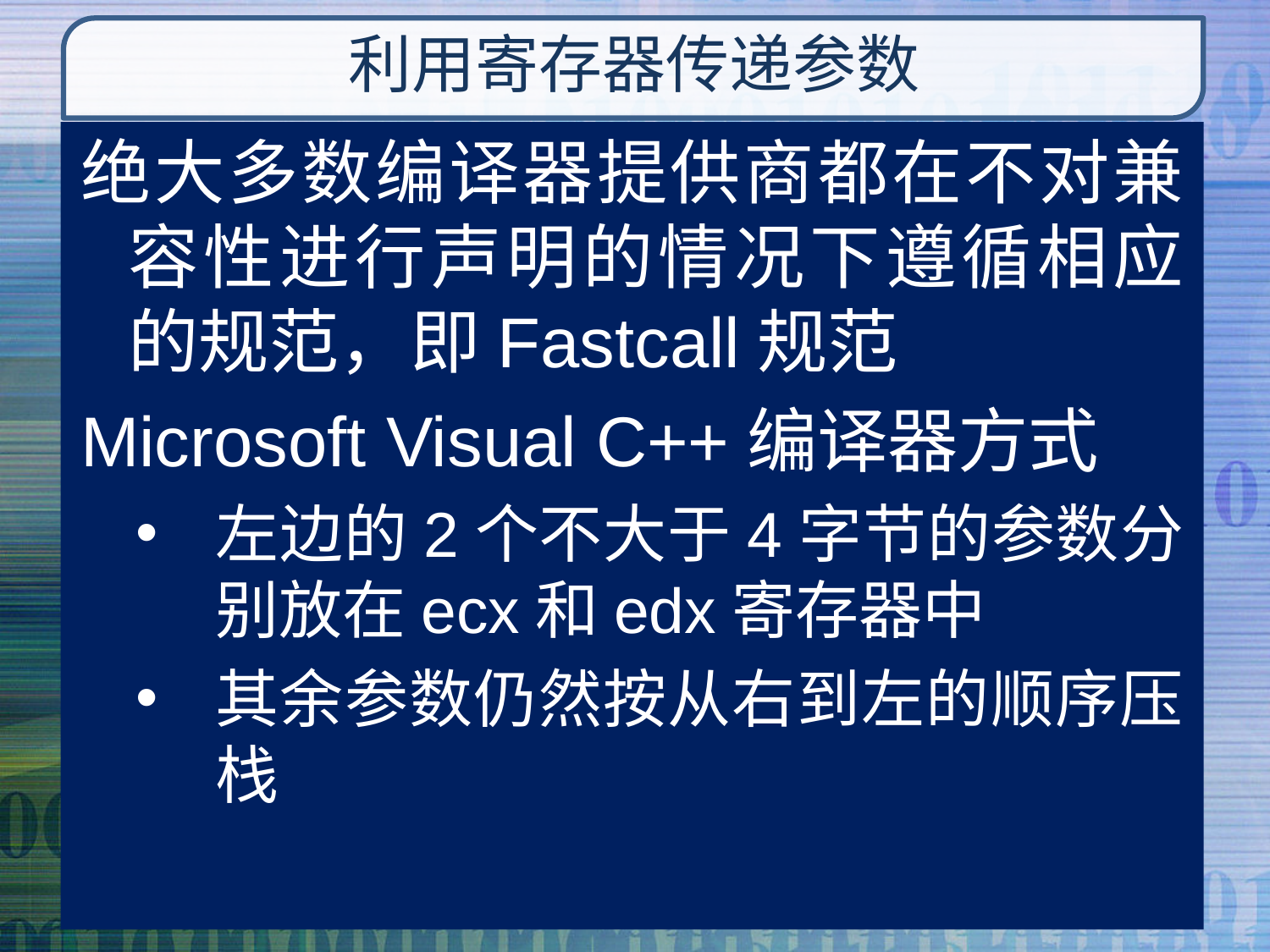

# 利用寄存器传递参数
绝大多数编译器提供商都在不对兼容性进行声明的情况下遵循相应的规范，即Fastcall规范
Microsoft Visual C++编译器方式
左边的2个不大于4字节的参数分别放在ecx和edx寄存器中
其余参数仍然按从右到左的顺序压栈